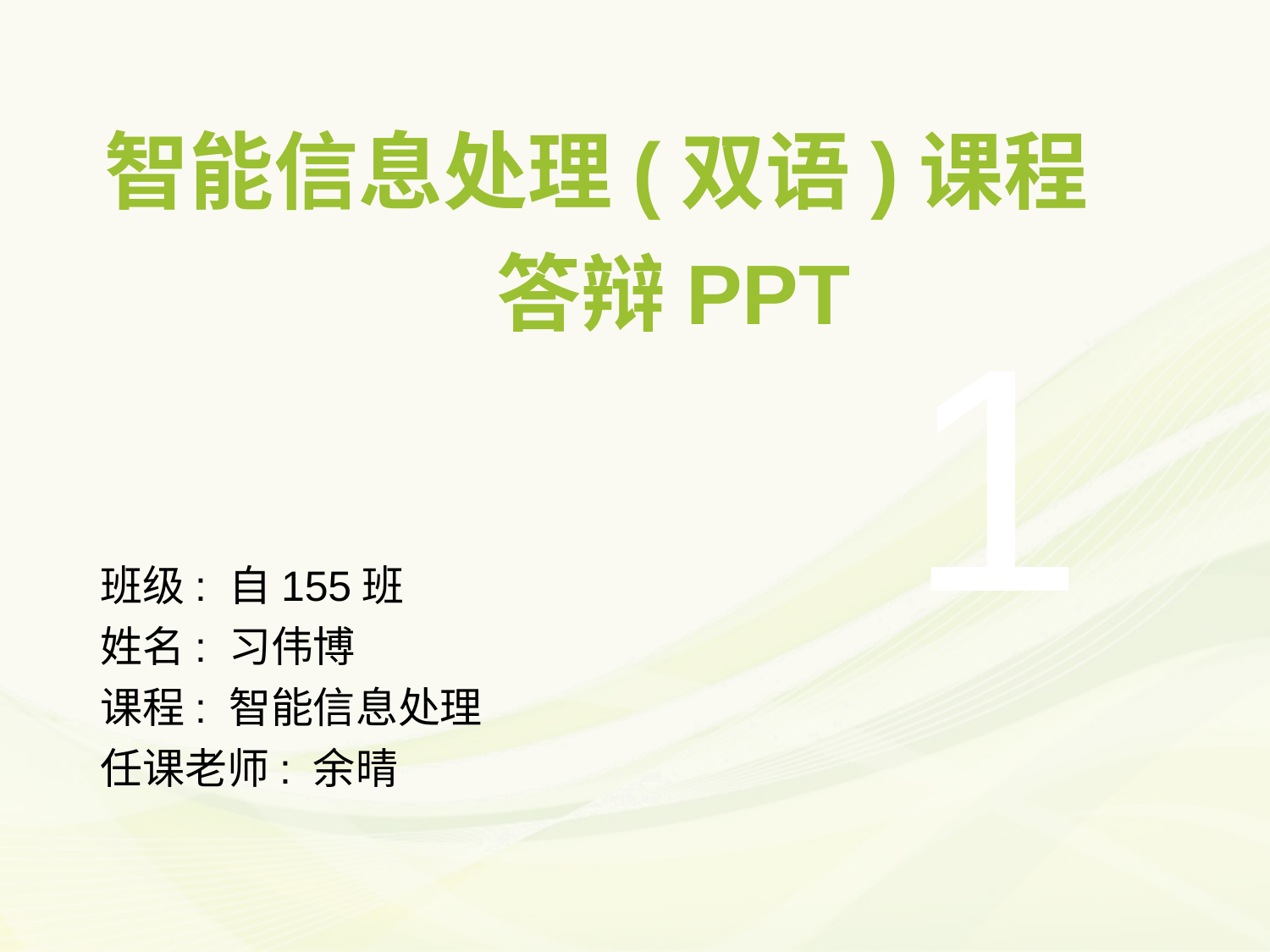

# 智能信息处理(双语)课程         答辩PPT
1
班级: 自155班
姓名: 习伟博
课程: 智能信息处理
任课老师: 余晴